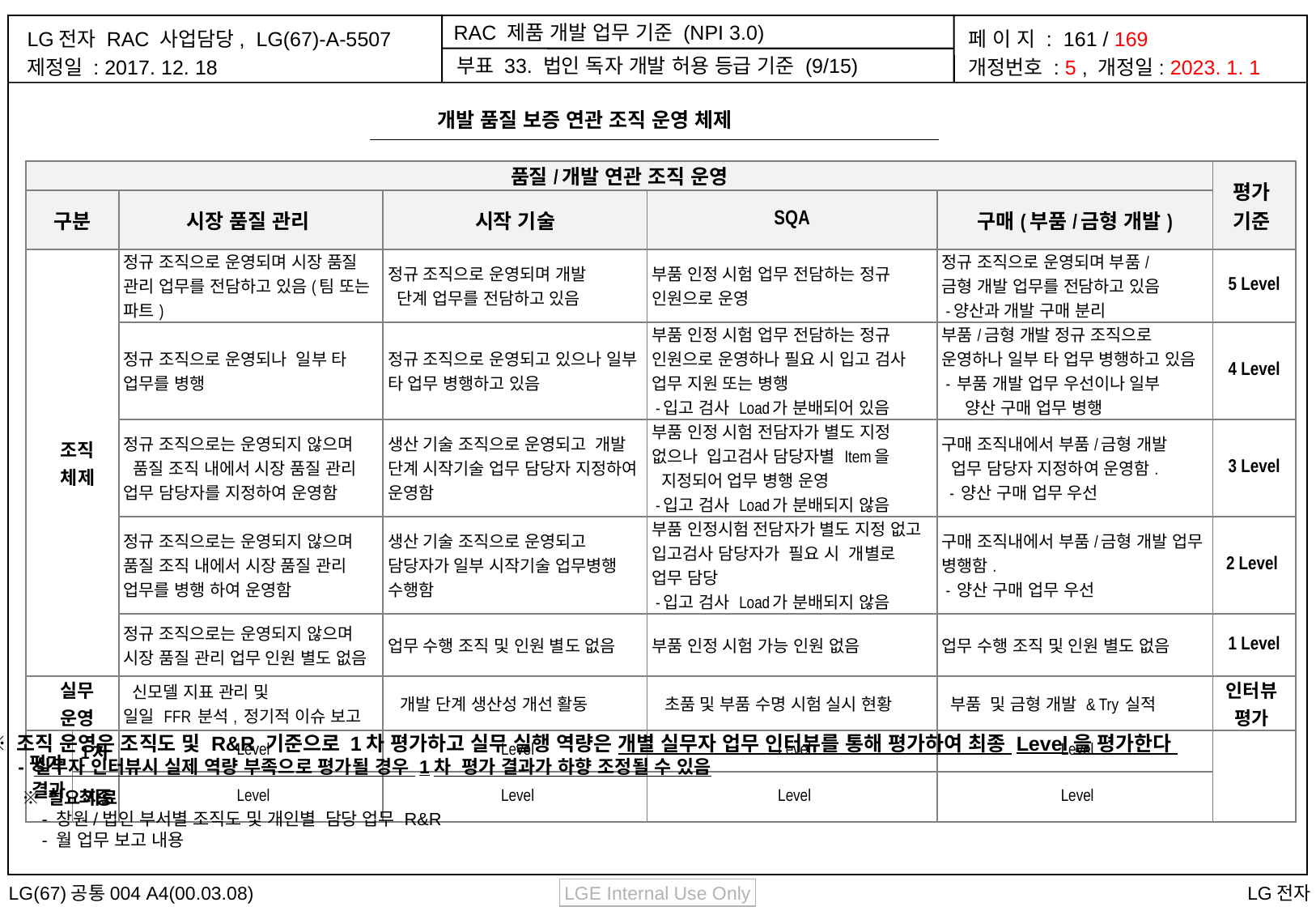

부표 33. 법인 독자 개발 허용 등급 기준 (9/15)
개발 품질 보증 연관 조직 운영 체제
| 품질/개발 연관 조직 운영 |  |  |  |  |  | 평가 기준 |
| --- | --- | --- | --- | --- | --- | --- |
| 구분 |  | 시장 품질 관리 | 시작 기술 | SQA | 구매(부품/금형 개발) |  |
| 조직 체제 |  | 정규 조직으로 운영되며 시장 품질 관리 업무를 전담하고 있음(팀 또는 파트) | 정규 조직으로 운영되며 개발 단계 업무를 전담하고 있음 | 부품 인정 시험 업무 전담하는 정규 인원으로 운영 | 정규 조직으로 운영되며 부품/ 금형 개발 업무를 전담하고 있음 -양산과 개발 구매 분리 | 5 Level |
|  |  | 정규 조직으로 운영되나 일부 타 업무를 병행 | 정규 조직으로 운영되고 있으나 일부 타 업무 병행하고 있음 | 부품 인정 시험 업무 전담하는 정규 인원으로 운영하나 필요 시 입고 검사 업무 지원 또는 병행 -입고 검사 Load가 분배되어 있음 | 부품/금형 개발 정규 조직으로 운영하나 일부 타 업무 병행하고 있음 - 부품 개발 업무 우선이나 일부 양산 구매 업무 병행 | 4 Level |
|  |  | 정규 조직으로는 운영되지 않으며 품질 조직 내에서 시장 품질 관리 업무 담당자를 지정하여 운영함 | 생산 기술 조직으로 운영되고 개발 단계 시작기술 업무 담당자 지정하여 운영함 | 부품 인정 시험 전담자가 별도 지정 없으나 입고검사 담당자별 Item을 지정되어 업무 병행 운영 -입고 검사 Load가 분배되지 않음 | 구매 조직내에서 부품/금형 개발 업무 담당자 지정하여 운영함. - 양산 구매 업무 우선 | 3 Level |
|  |  | 정규 조직으로는 운영되지 않으며 품질 조직 내에서 시장 품질 관리 업무를 병행 하여 운영함 | 생산 기술 조직으로 운영되고 담당자가 일부 시작기술 업무병행 수행함 | 부품 인정시험 전담자가 별도 지정 없고 입고검사 담당자가 필요 시 개별로 업무 담당 -입고 검사 Load가 분배되지 않음 | 구매 조직내에서 부품/금형 개발 업무 병행함. - 양산 구매 업무 우선 | 2 Level |
|  |  | 정규 조직으로는 운영되지 않으며 시장 품질 관리 업무 인원 별도 없음 | 업무 수행 조직 및 인원 별도 없음 | 부품 인정 시험 가능 인원 없음 | 업무 수행 조직 및 인원 별도 없음 | 1 Level |
| 실무 운영 |  | 신모델 지표 관리 및 일일 FFR 분석, 정기적 이슈 보고 | 개발 단계 생산성 개선 활동 | 초품 및 부품 수명 시험 실시 현황 | 부품 및 금형 개발 & Try 실적 | 인터뷰 평가 |
| 평가 결과 | 1차 | Level | Level | Level | Level |  |
|  | 최종 | Level | Level | Level | Level |  |
※ 조직 운영은 조직도 및 R&R 기준으로 1차 평가하고 실무 실행 역량은 개별 실무자 업무 인터뷰를 통해 평가하여 최종 Level을 평가한다
      - 실무자 인터뷰시 실제 역량 부족으로 평가될 경우 1차  평가 결과가 하향 조정될 수 있음

※ 필요 자료
    - 창원/법인 부서별 조직도 및 개인별  담당 업무 R&R
    - 월 업무 보고 내용